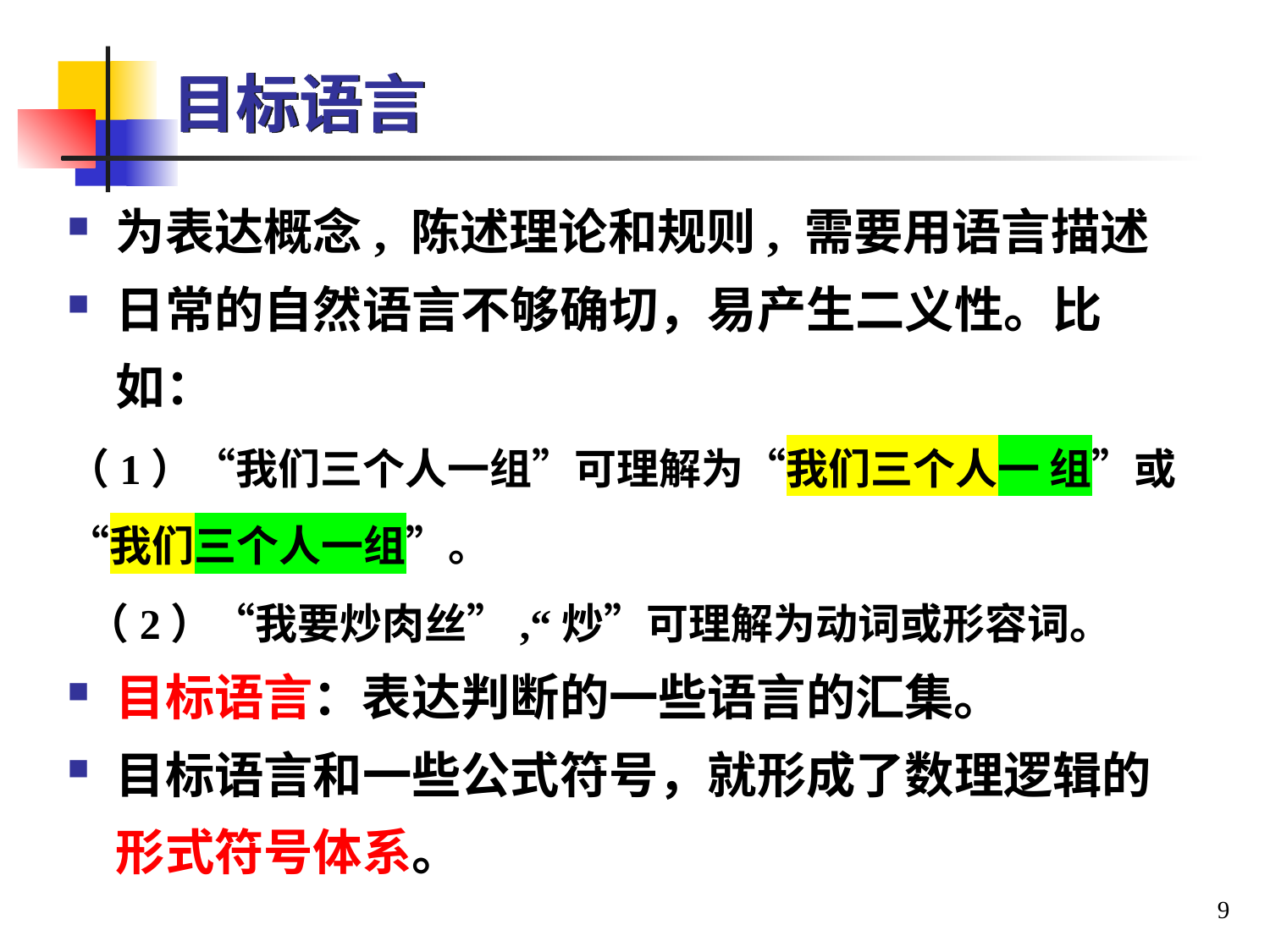

# 目标语言

为表达概念, 陈述理论和规则, 需要用语言描述
日常的自然语言不够确切，易产生二义性。比如：
（1）“我们三个人一组”可理解为“我们三个人一 组”或 “我们三个人一组”。
 （2）“我要炒肉丝”,“炒”可理解为动词或形容词。
目标语言：表达判断的一些语言的汇集。
目标语言和一些公式符号，就形成了数理逻辑的形式符号体系。
9